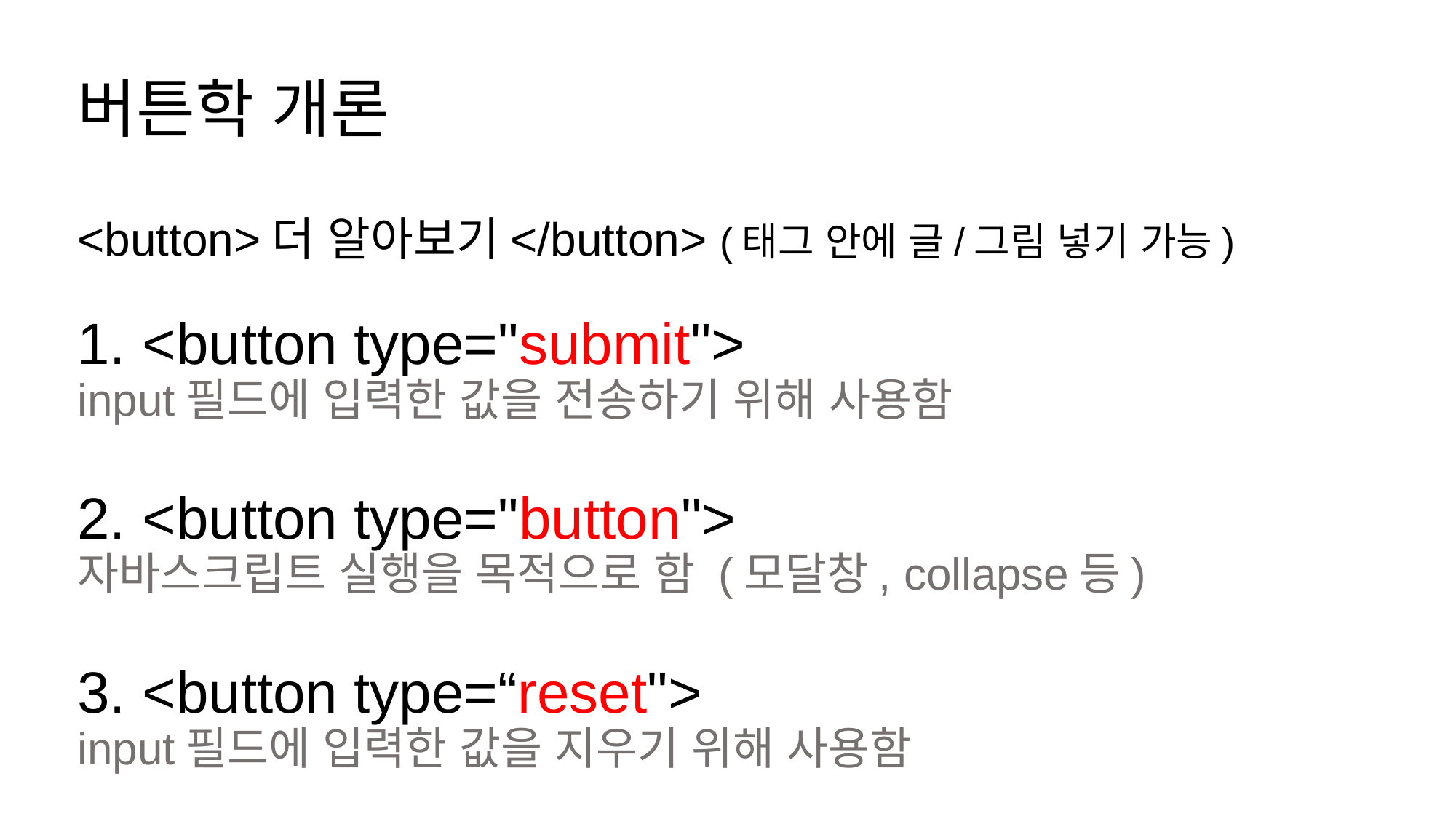

# 버튼학 개론 <button>더 알아보기</button> (태그 안에 글/그림 넣기 가능) 1. <button type="submit"> input필드에 입력한 값을 전송하기 위해 사용함 2. <button type="button"> 자바스크립트 실행을 목적으로 함 (모달창, collapse등) 3. <button type=“reset">  input필드에 입력한 값을 지우기 위해 사용함